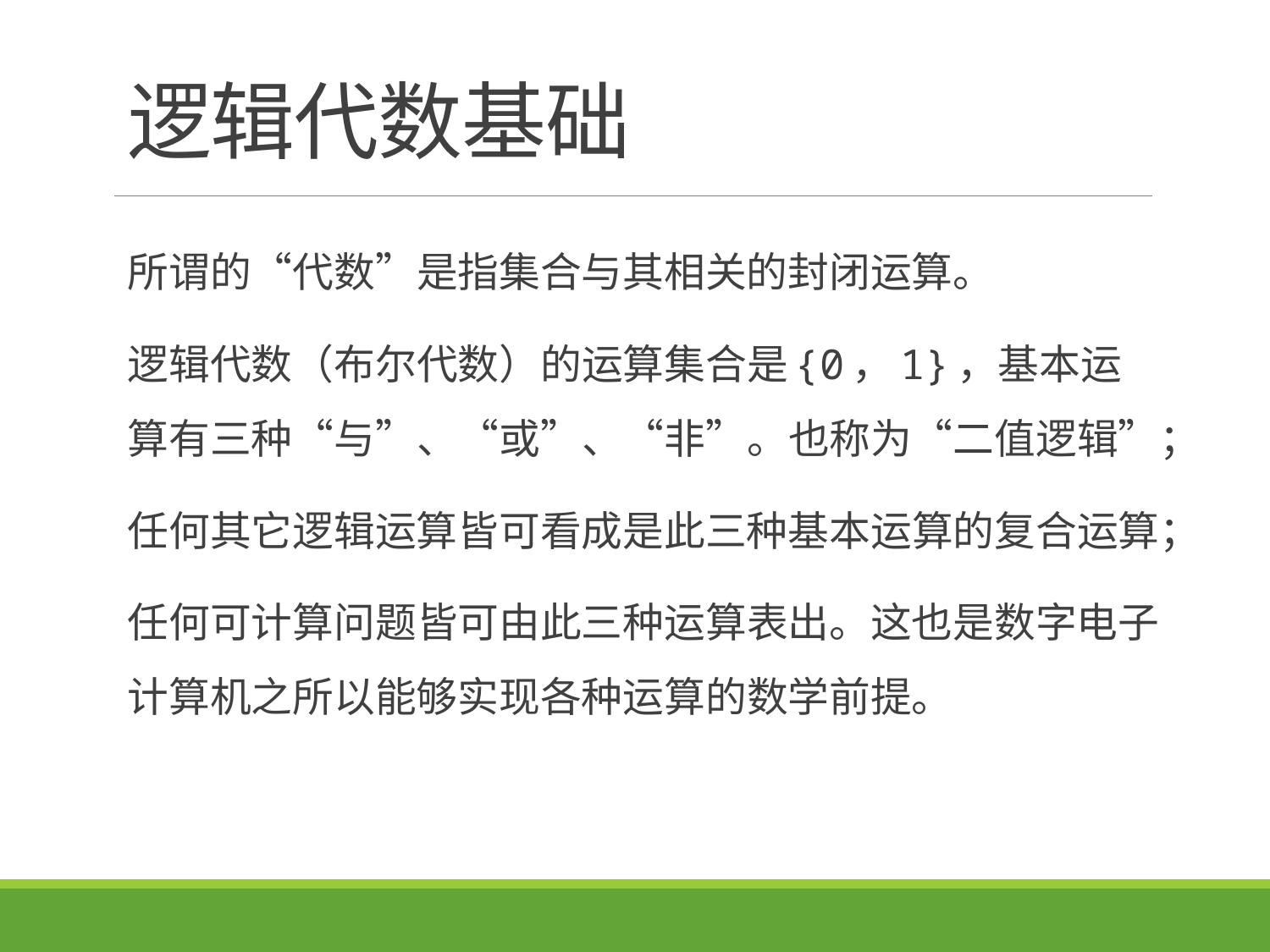

# 逻辑代数基础
所谓的“代数”是指集合与其相关的封闭运算。
逻辑代数（布尔代数）的运算集合是{0，1}，基本运算有三种“与”、“或”、“非”。也称为“二值逻辑”；
任何其它逻辑运算皆可看成是此三种基本运算的复合运算；
任何可计算问题皆可由此三种运算表出。这也是数字电子计算机之所以能够实现各种运算的数学前提。